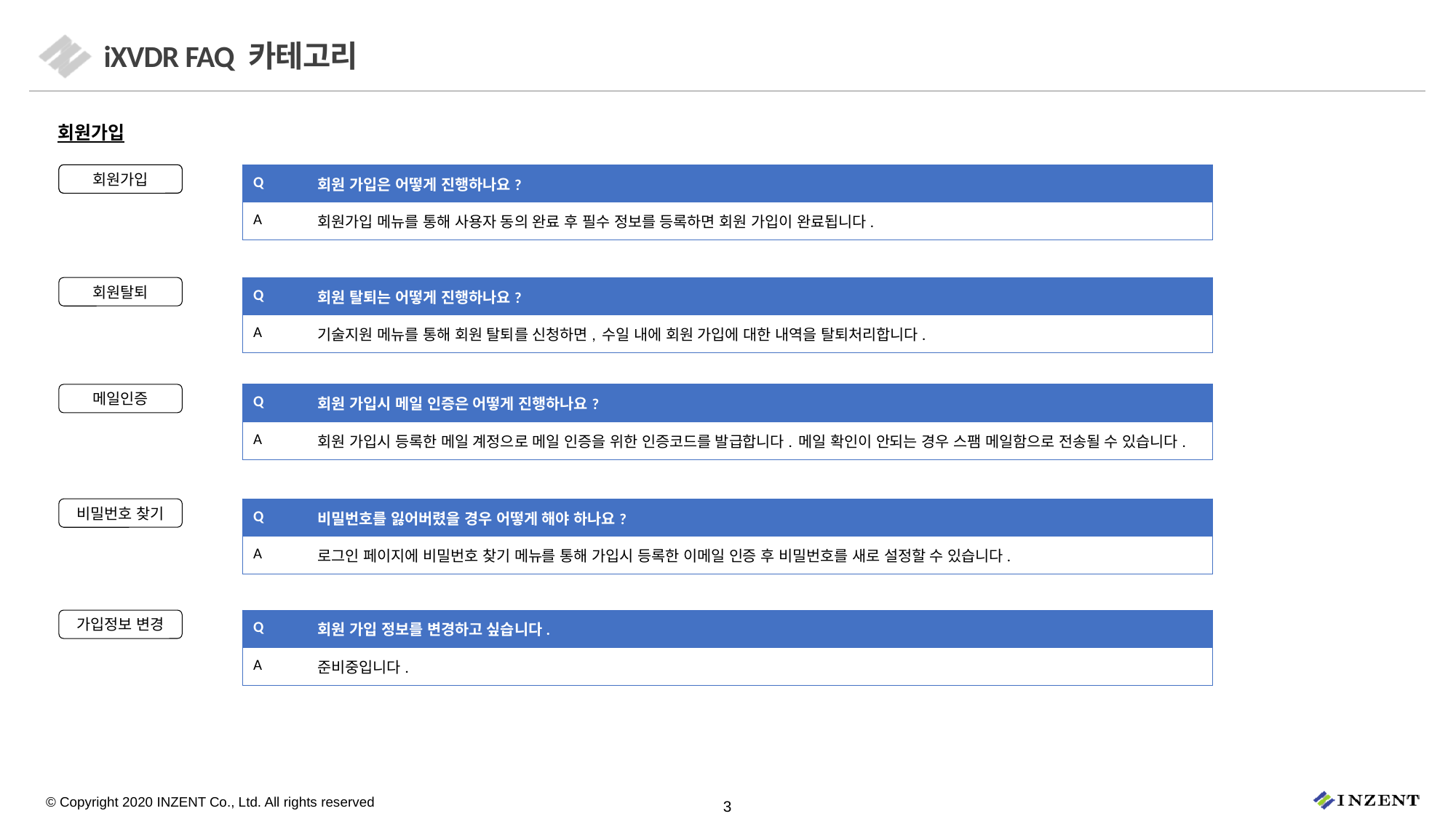

# iXVDR FAQ 카테고리
회원가입
회원가입
회원가입
| Q | 회원 가입은 어떻게 진행하나요? |
| --- | --- |
| A | 회원가입 메뉴를 통해 사용자 동의 완료 후 필수 정보를 등록하면 회원 가입이 완료됩니다. |
회원탈퇴
| Q | 회원 탈퇴는 어떻게 진행하나요? |
| --- | --- |
| A | 기술지원 메뉴를 통해 회원 탈퇴를 신청하면, 수일 내에 회원 가입에 대한 내역을 탈퇴처리합니다. |
메일인증
| Q | 회원 가입시 메일 인증은 어떻게 진행하나요? |
| --- | --- |
| A | 회원 가입시 등록한 메일 계정으로 메일 인증을 위한 인증코드를 발급합니다. 메일 확인이 안되는 경우 스팸 메일함으로 전송될 수 있습니다. |
비밀번호 찾기
| Q | 비밀번호를 잃어버렸을 경우 어떻게 해야 하나요? |
| --- | --- |
| A | 로그인 페이지에 비밀번호 찾기 메뉴를 통해 가입시 등록한 이메일 인증 후 비밀번호를 새로 설정할 수 있습니다. |
가입정보 변경
| Q | 회원 가입 정보를 변경하고 싶습니다. |
| --- | --- |
| A | 준비중입니다. |
3